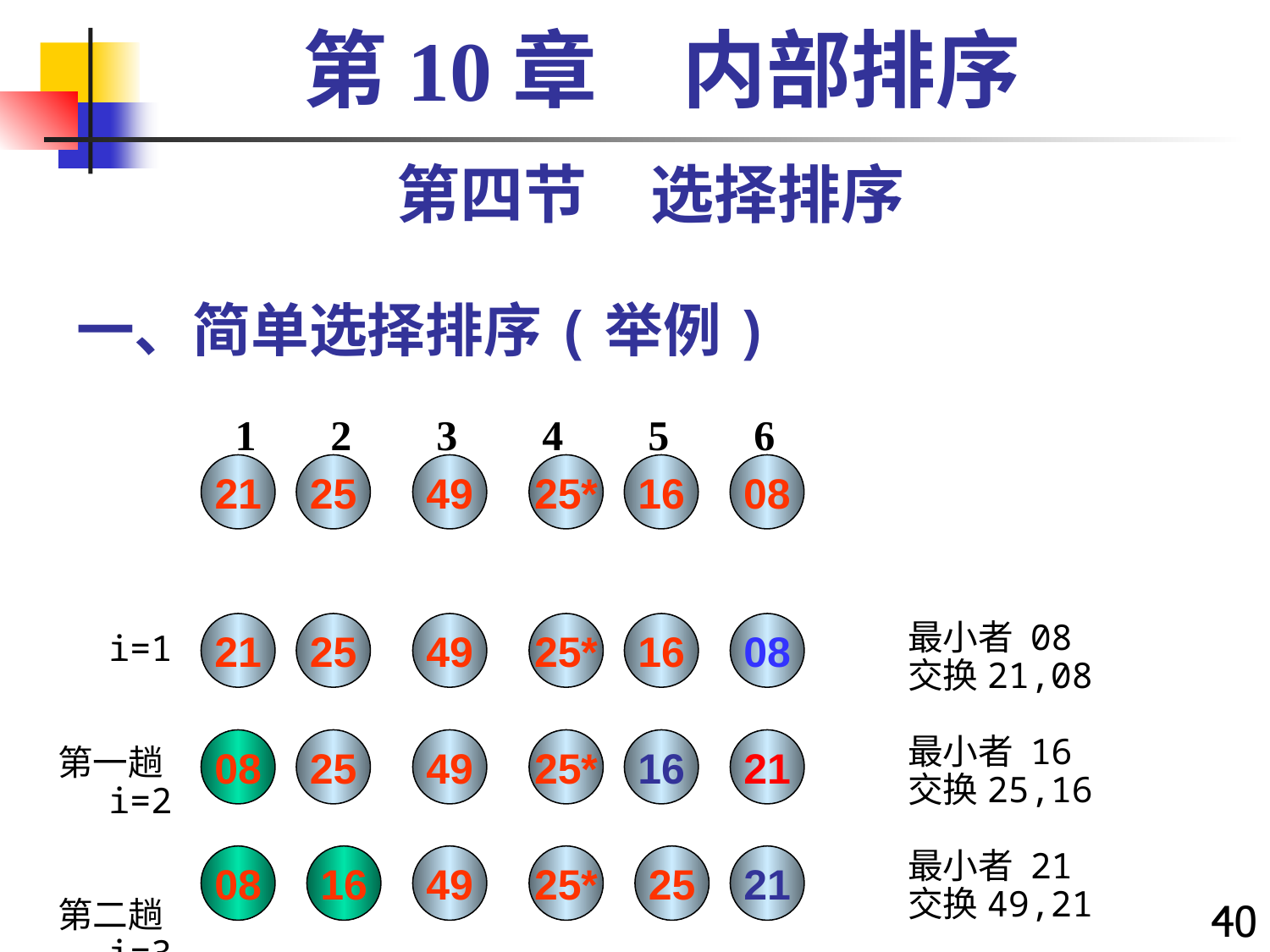

第10章　内部排序
第四节　选择排序
# 一、简单选择排序(举例)
1       2        3        4        5        6
21
25
49
25*
16
08
21
25
49
25*
16
08
最小者 08
交换21,08

最小者 16
交换25,16

最小者 21
交换49,21
i=1

第一趟i=2

第二趟i=3
08
25
49
25*
16
21
08
16
49
25*
25
21
40